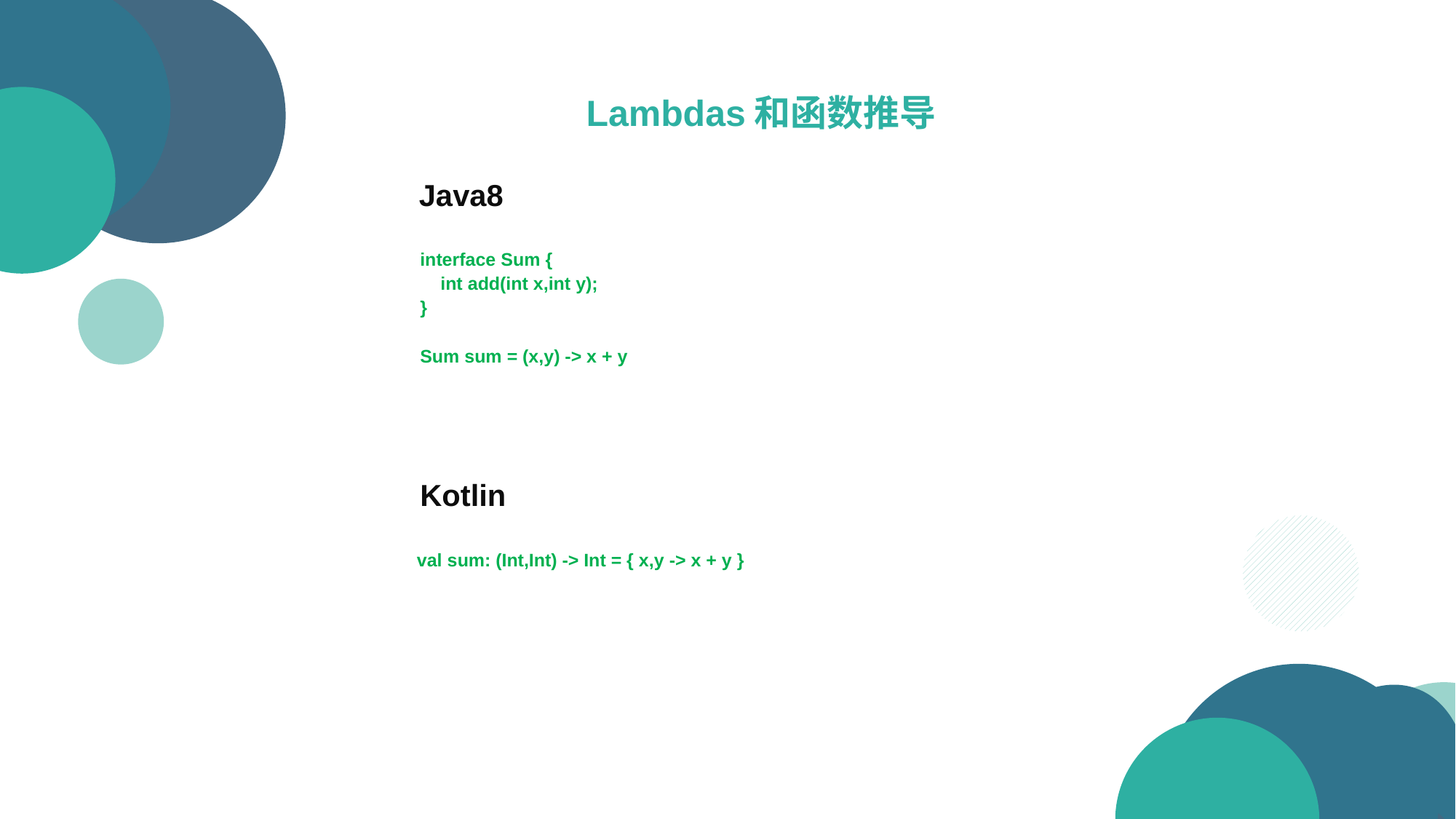

Lambdas和函数推导
Java8
interface Sum {
    int add(int x,int y);
}

Sum sum = (x,y) -> x + y
Kotlin
val sum: (Int,Int) -> Int = { x,y -> x + y }